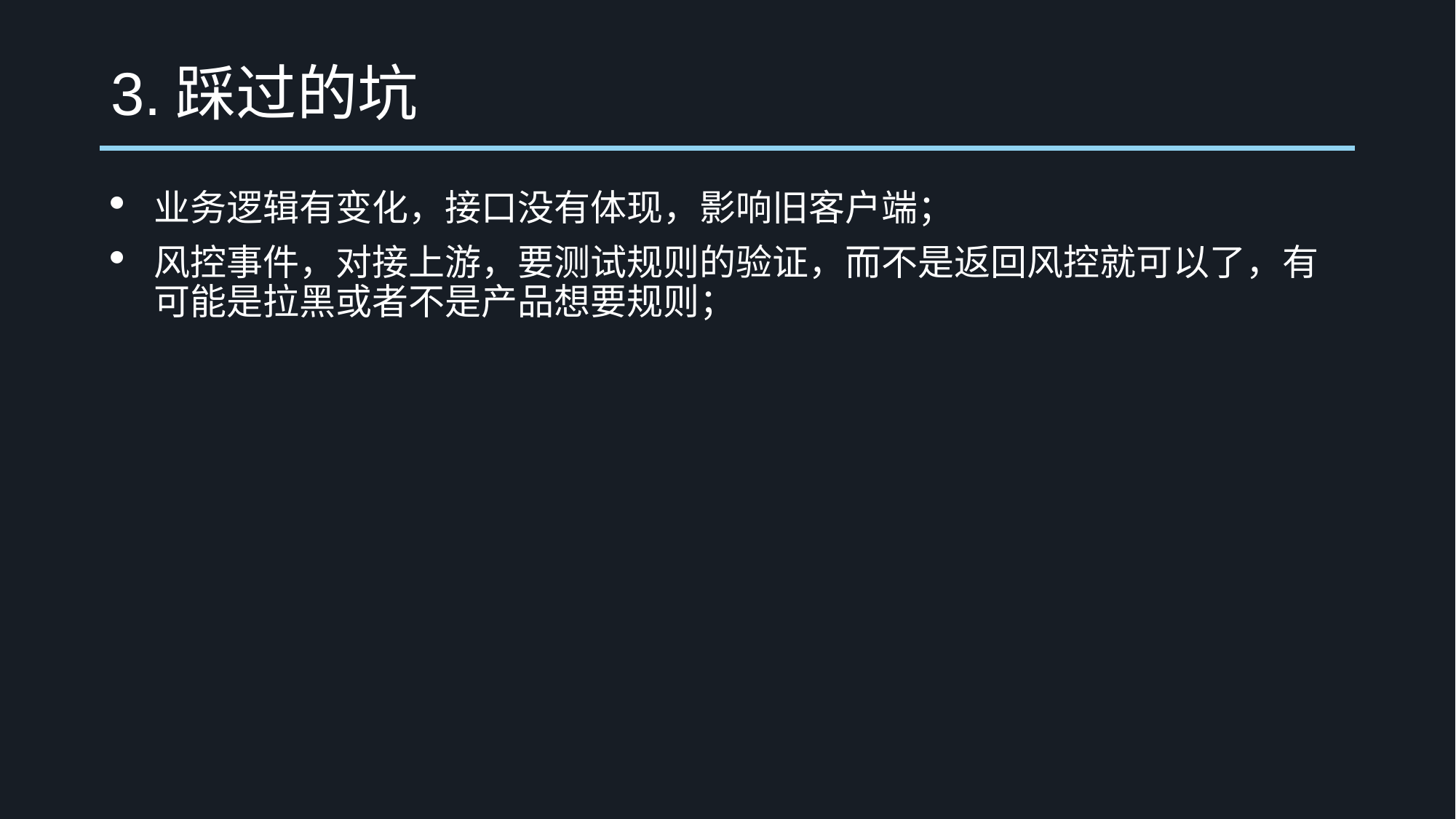

# 3.踩过的坑
业务逻辑有变化，接口没有体现，影响旧客户端；
风控事件，对接上游，要测试规则的验证，而不是返回风控就可以了，有可能是拉黑或者不是产品想要规则；